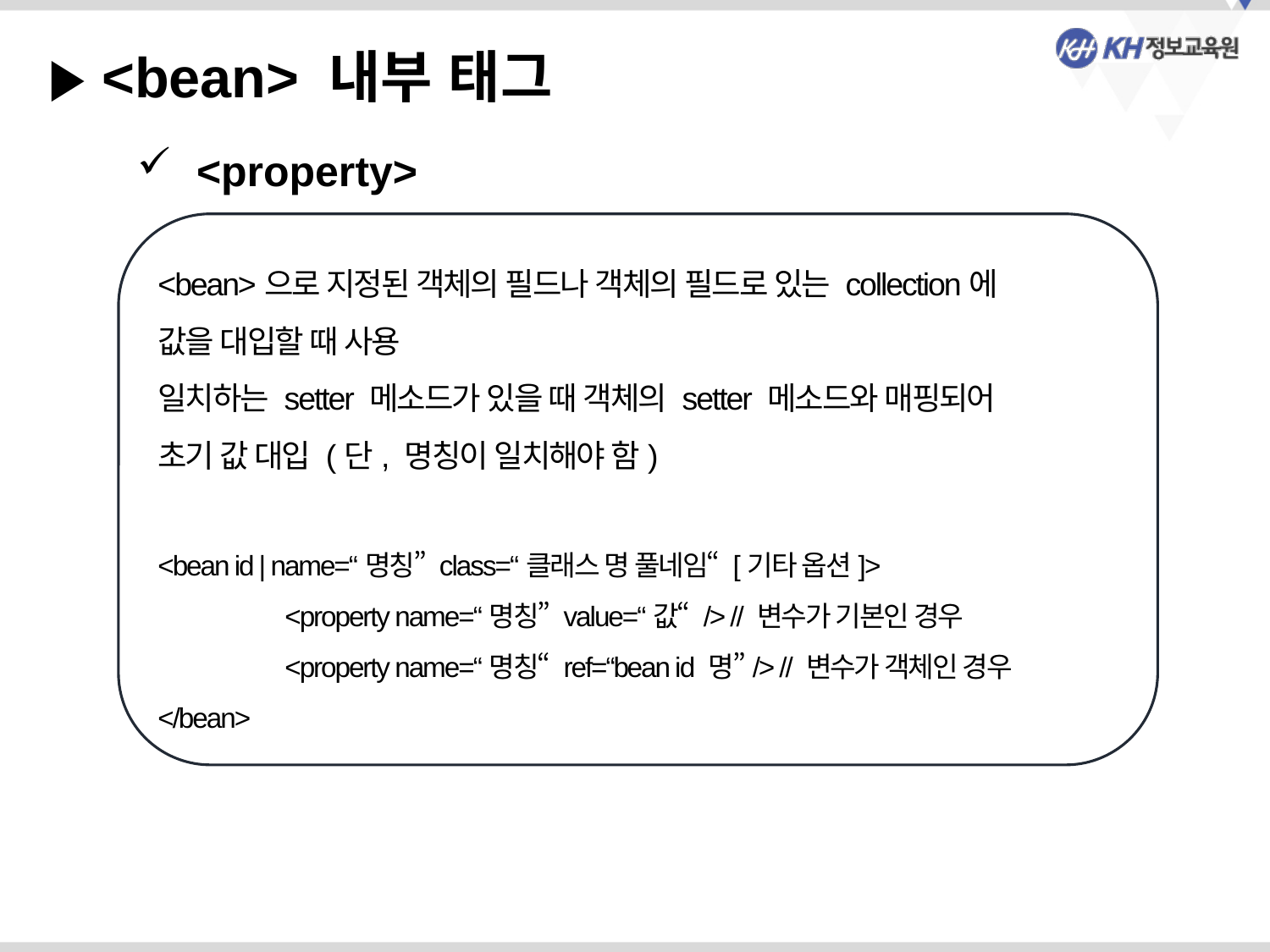

▶ <bean> 내부 태그
 <property>
<bean>으로 지정된 객체의 필드나 객체의 필드로 있는 collection에
값을 대입할 때 사용
일치하는 setter 메소드가 있을 때 객체의 setter 메소드와 매핑되어
초기 값 대입 (단, 명칭이 일치해야 함)

<bean id | name=“명칭” class=“클래스 명 풀네임“ [기타 옵션]>
	<property name=“명칭” value=“값“ /> // 변수가 기본인 경우
	<property name=“명칭“ ref=“bean id 명”/> // 변수가 객체인 경우
</bean>